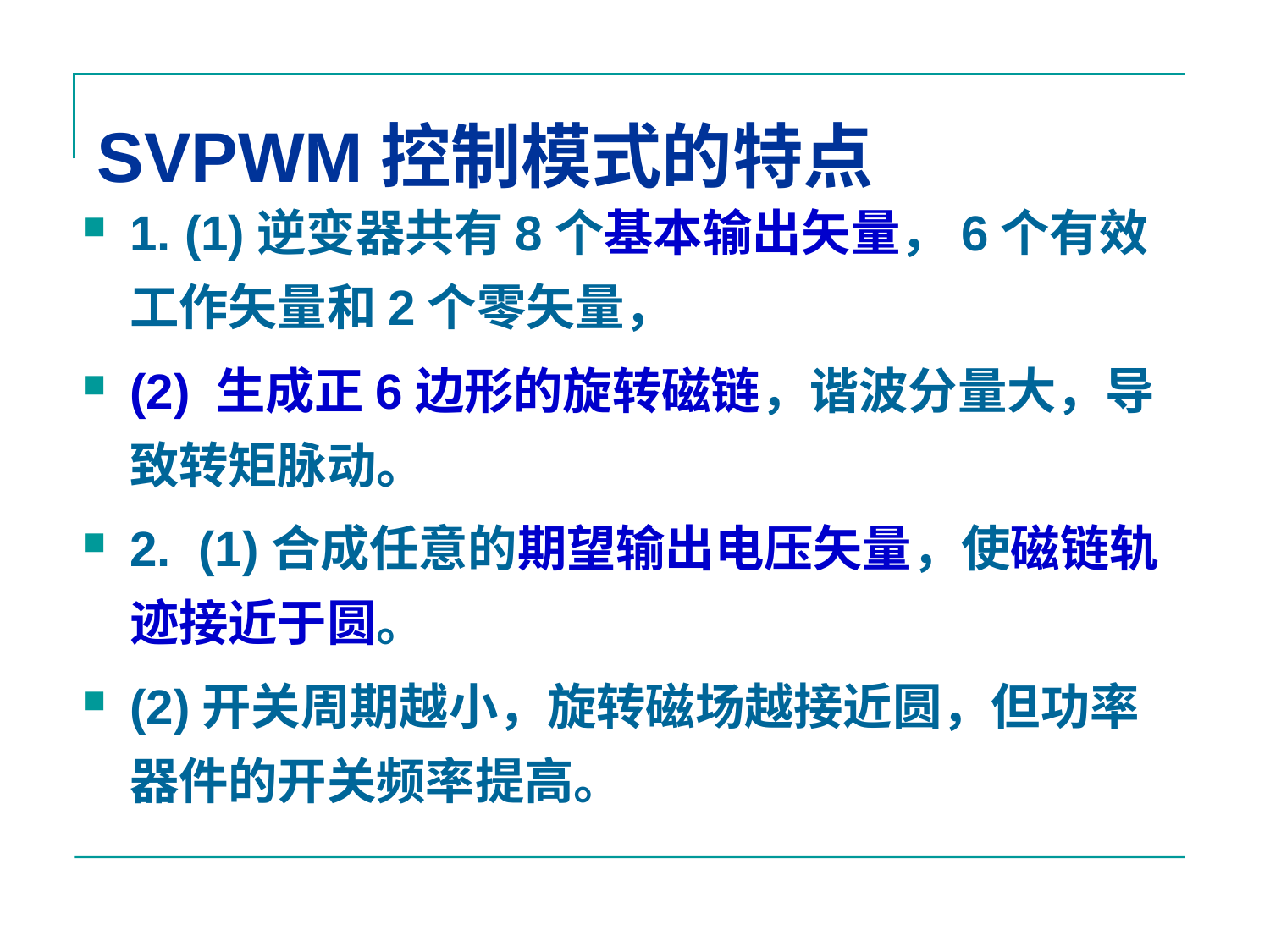

# SVPWM控制模式的特点
1. (1)逆变器共有8个基本输出矢量，6个有效工作矢量和2个零矢量，
(2) 生成正6边形的旋转磁链，谐波分量大，导致转矩脉动。
2.  (1)合成任意的期望输出电压矢量，使磁链轨迹接近于圆。
(2)开关周期越小，旋转磁场越接近圆，但功率器件的开关频率提高。